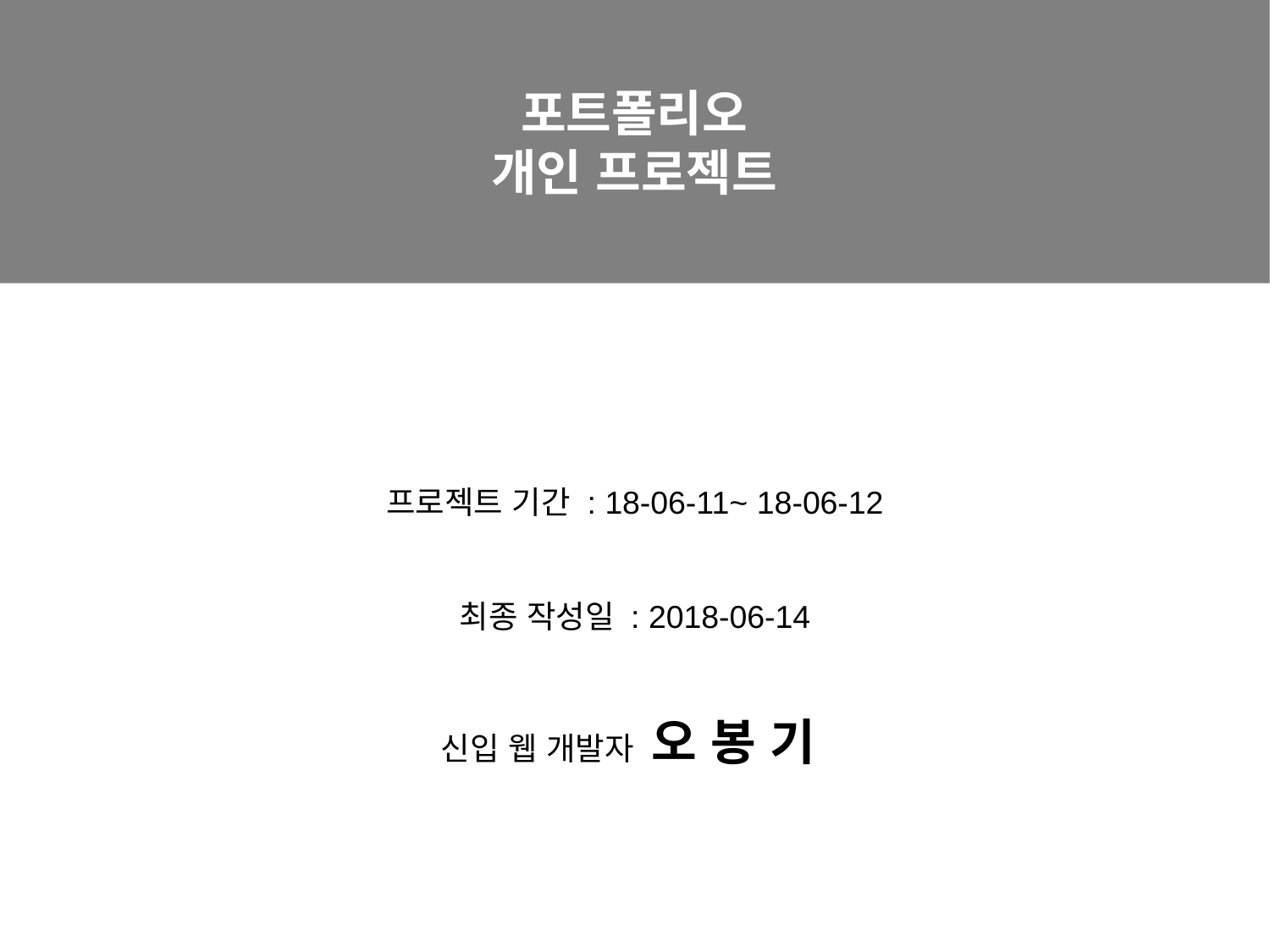

포트폴리오
개인 프로젝트

프로젝트 기간 : 18-06-11~ 18-06-12

최종 작성일 : 2018-06-14

신입 웹 개발자  오 봉 기